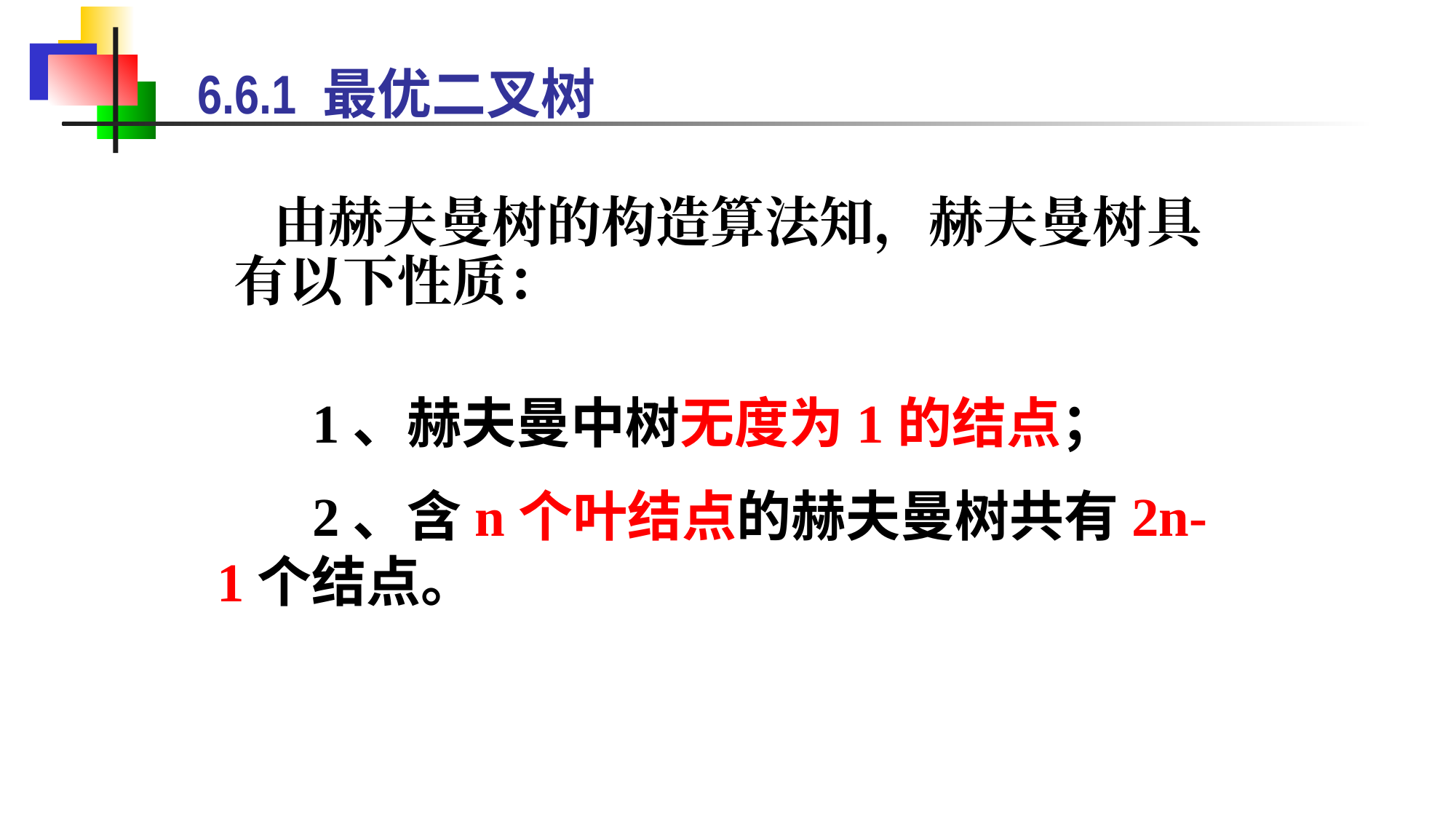

6.6.1 最优二叉树
     由赫夫曼树的构造算法知，赫夫曼树具有以下性质：
       1、赫夫曼中树无度为1的结点；
       2、含n个叶结点的赫夫曼树共有2n-1个结点。